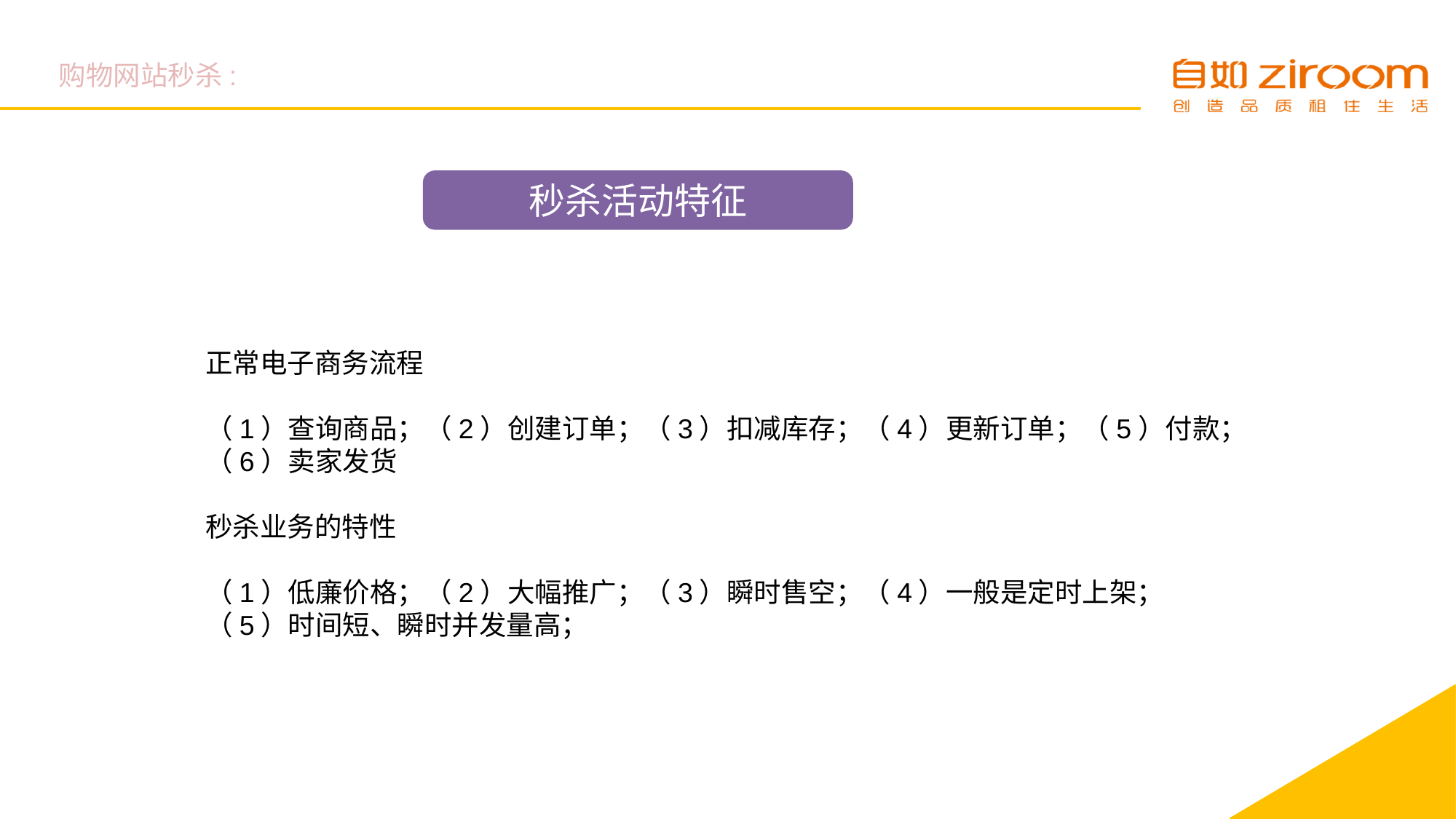

购物网站秒杀:

秒杀活动特征
正常电子商务流程

（1）查询商品；（2）创建订单；（3）扣减库存；（4）更新订单；（5）付款；（6）卖家发货

秒杀业务的特性

（1）低廉价格；（2）大幅推广；（3）瞬时售空；（4）一般是定时上架；（5）时间短、瞬时并发量高；